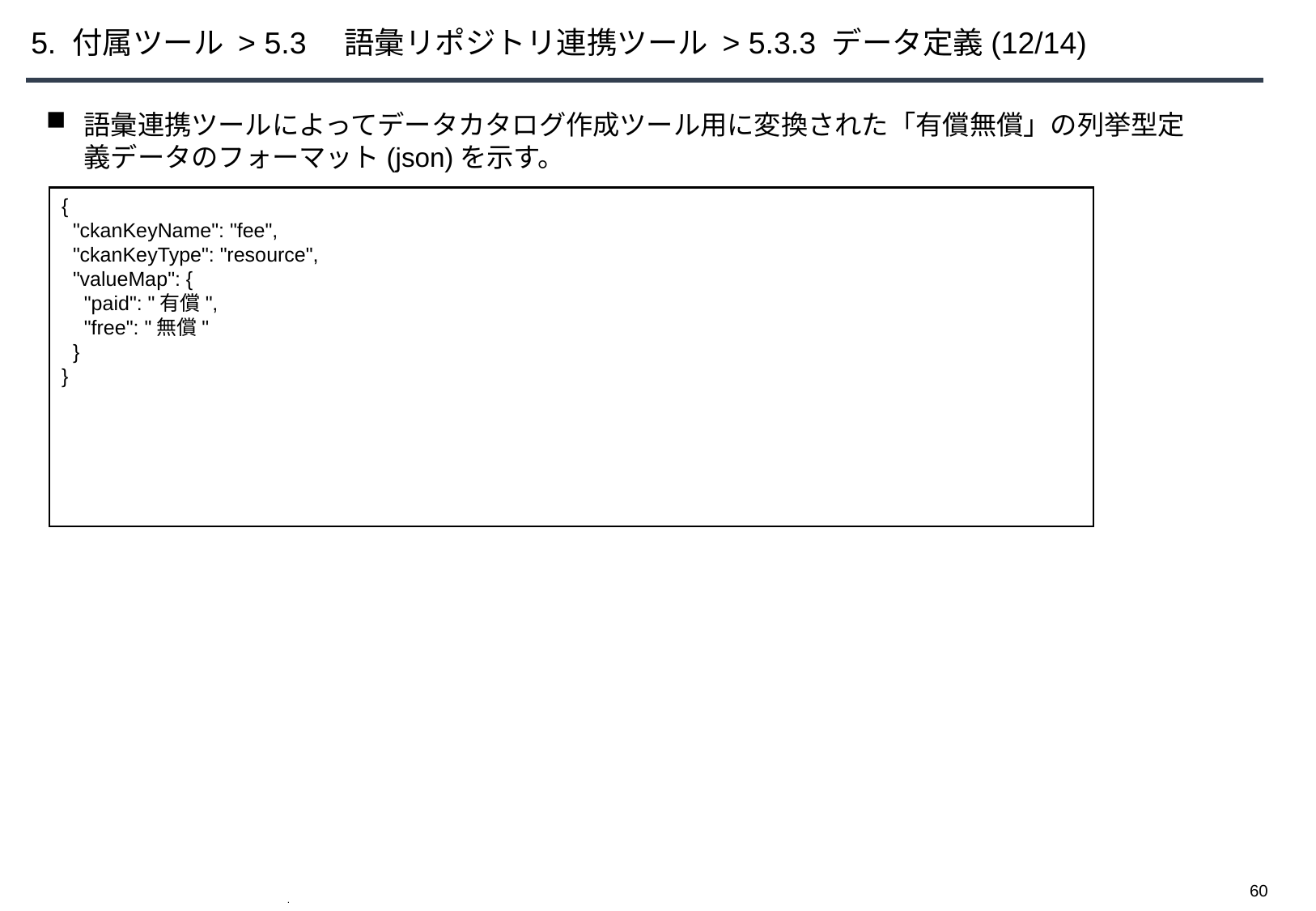

# 5. 付属ツール > 5.3　語彙リポジトリ連携ツール > 5.3.3 データ定義(12/14)
語彙連携ツールによってデータカタログ作成ツール用に変換された「有償無償」の列挙型定義データのフォーマット(json)を示す。
{
  "ckanKeyName": "fee",
  "ckanKeyType": "resource",
  "valueMap": {
    "paid": "有償",
    "free": "無償"
  }
}